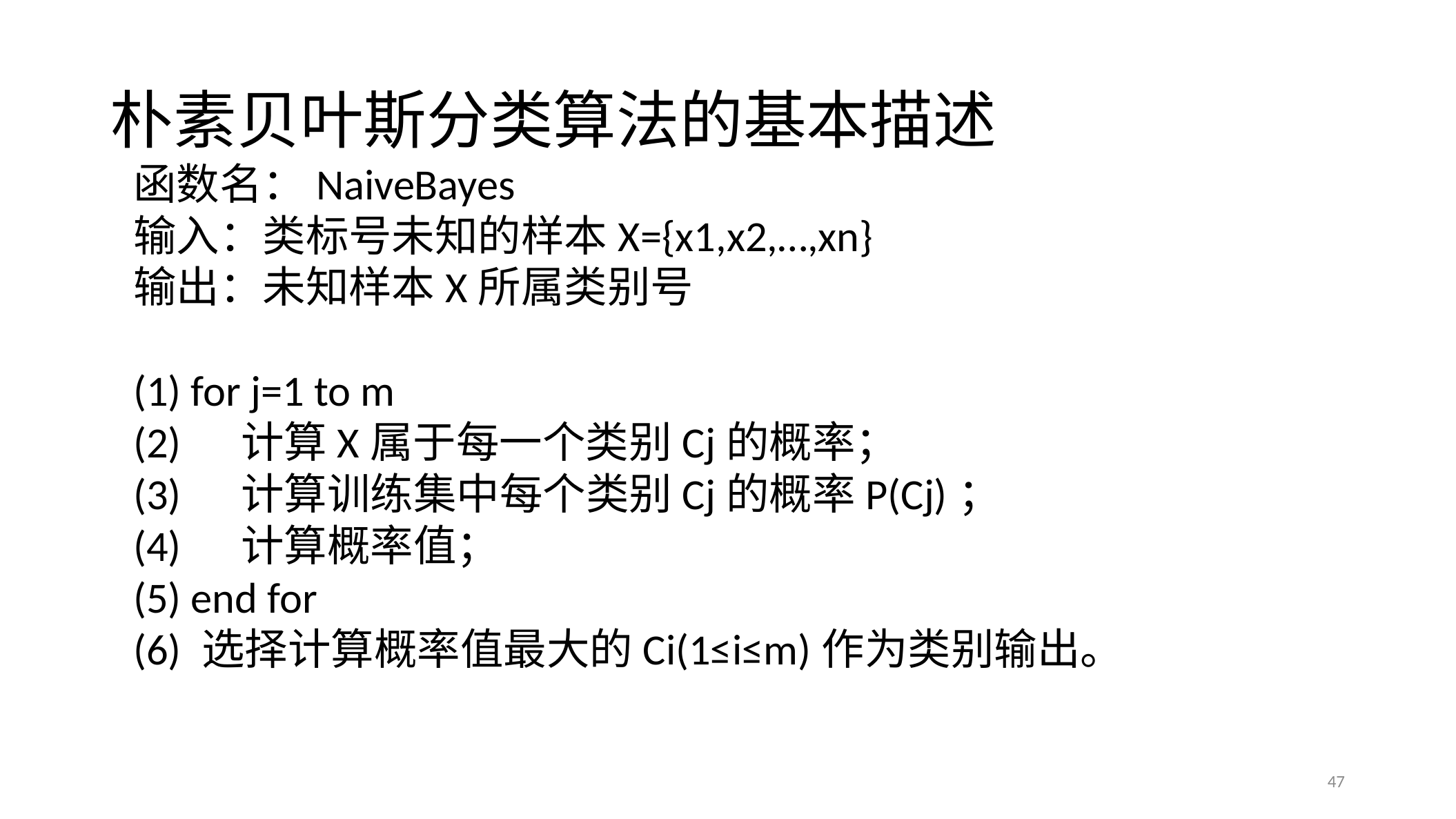

# 朴素贝叶斯分类算法的基本描述
函数名：NaiveBayes
输入：类标号未知的样本X={x1,x2,…,xn}
输出：未知样本X所属类别号

(1) for j=1 to m
(2)     计算X属于每一个类别Cj的概率；
(3)     计算训练集中每个类别Cj的概率P(Cj)；
(4)     计算概率值；
(5) end for
(6) 选择计算概率值最大的Ci(1≤i≤m)作为类别输出。

47